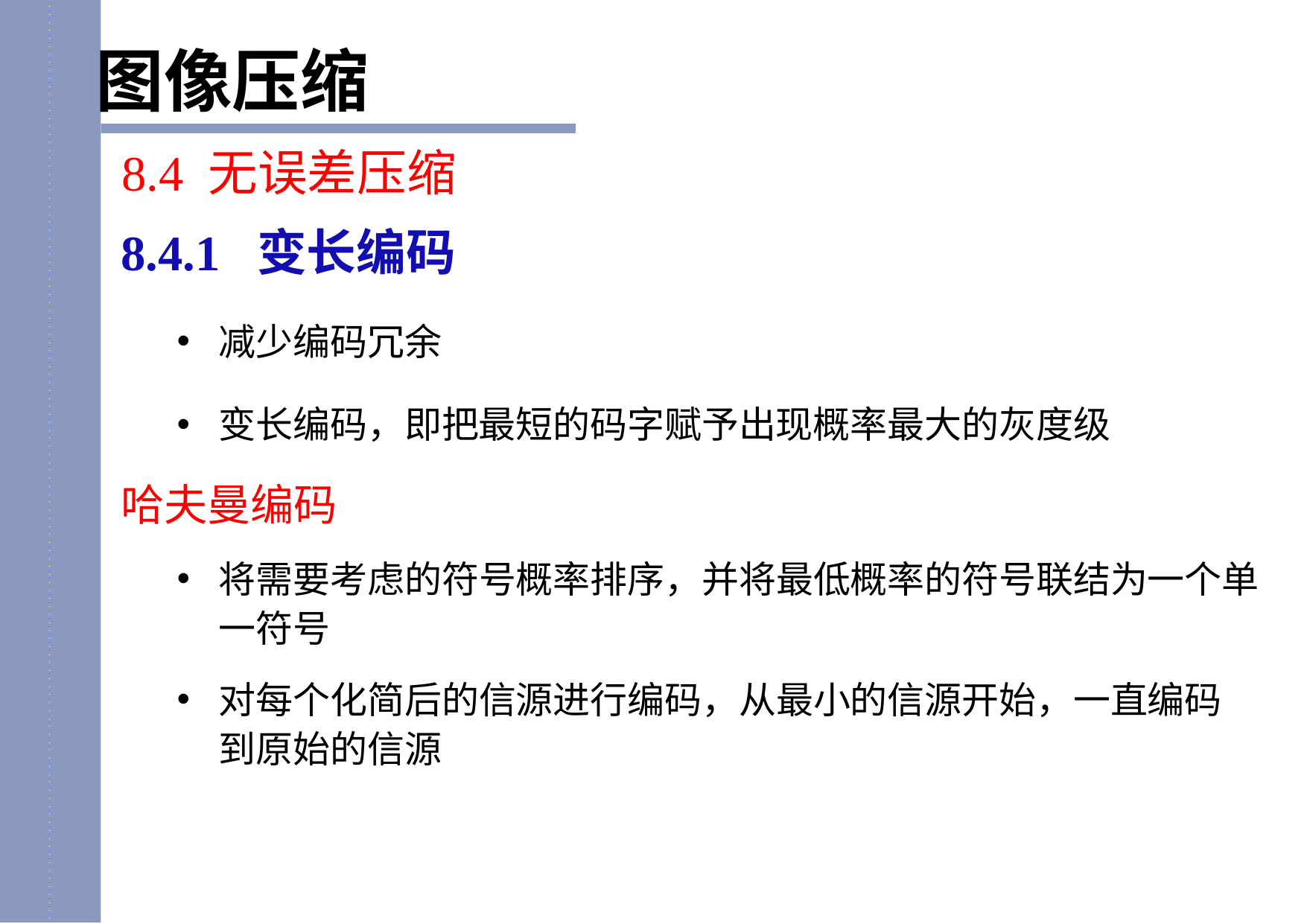

图像压缩

8.4 无误差压缩
8.4.1  变长编码
减少编码冗余
变长编码，即把最短的码字赋予出现概率最大的灰度级
哈夫曼编码
将需要考虑的符号概率排序，并将最低概率的符号联结为一个单一符号
对每个化简后的信源进行编码，从最小的信源开始，一直编码到原始的信源